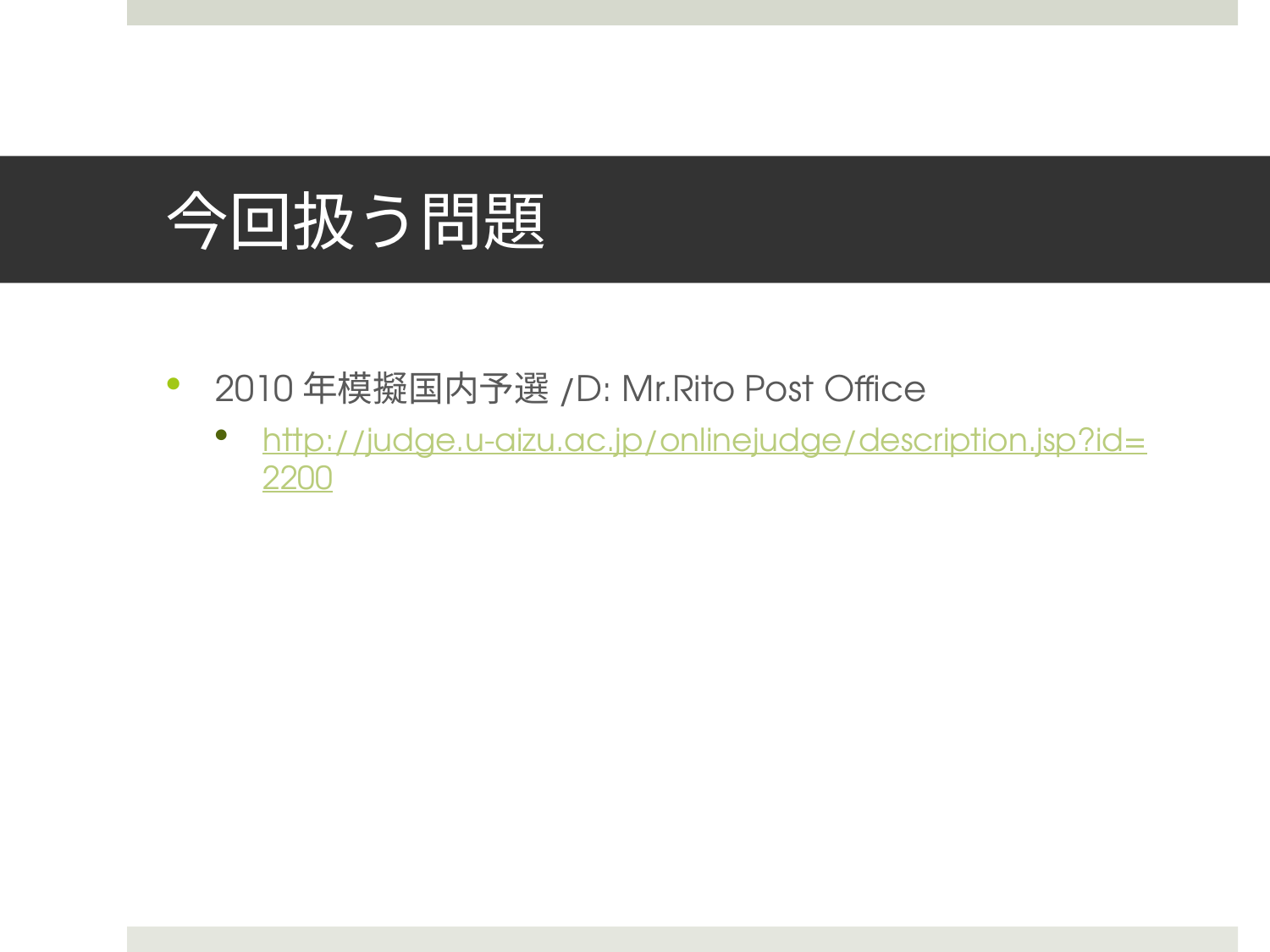

# 今回扱う問題
2010年模擬国内予選/D: Mr.Rito Post Office
http://judge.u-aizu.ac.jp/onlinejudge/description.jsp?id=2200